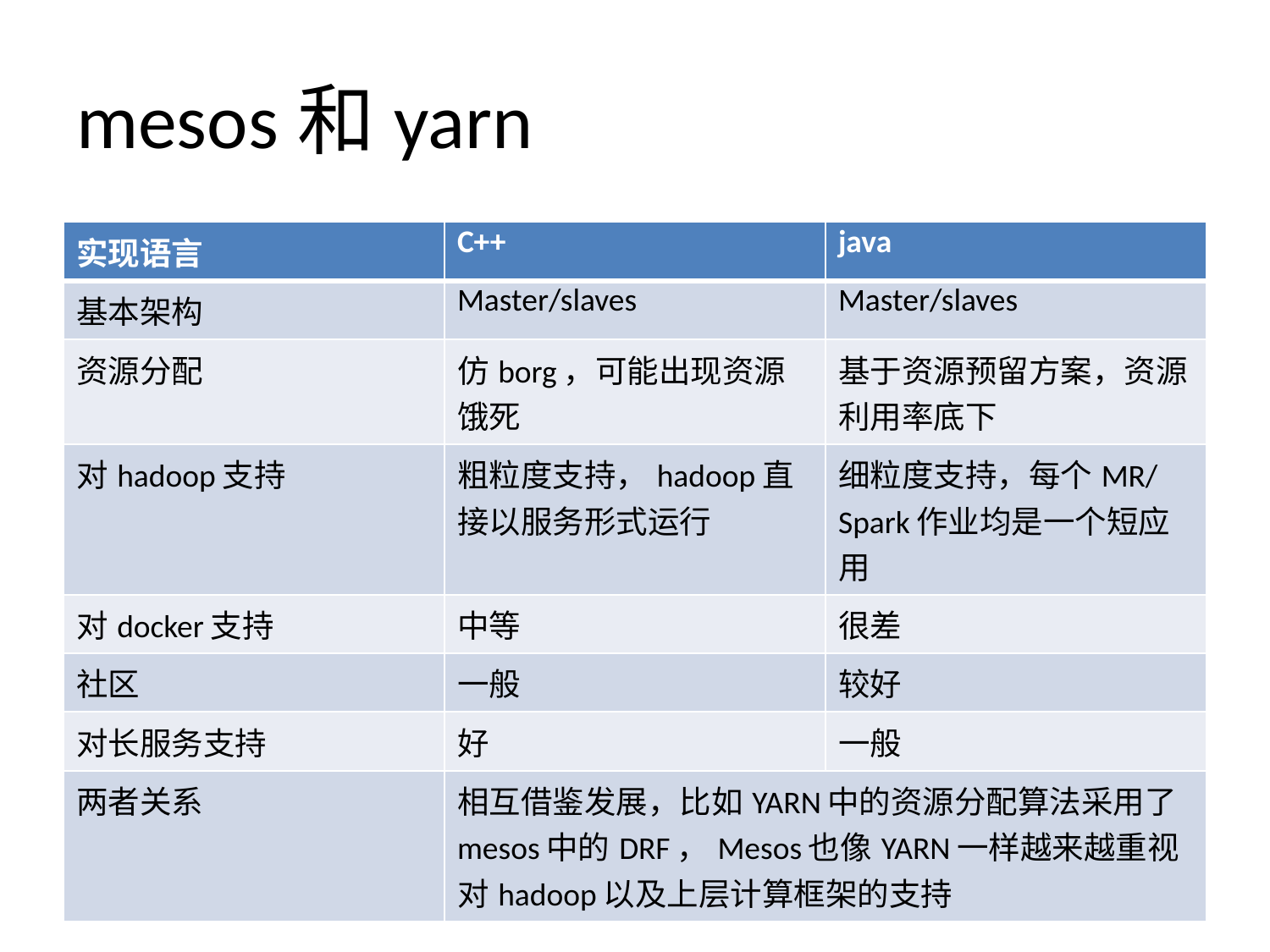

# mesos和yarn
| 实现语言 | C++ | java |
| --- | --- | --- |
| 基本架构 | Master/slaves | Master/slaves |
| 资源分配 | 仿borg，可能出现资源饿死 | 基于资源预留方案，资源利用率底下 |
| 对hadoop支持 | 粗粒度支持，hadoop直接以服务形式运行 | 细粒度支持，每个MR/Spark作业均是一个短应用 |
| 对docker支持 | 中等 | 很差 |
| 社区 | 一般 | 较好 |
| 对长服务支持 | 好 | 一般 |
| 两者关系 | 相互借鉴发展，比如YARN中的资源分配算法采用了mesos中的DRF，Mesos也像YARN一样越来越重视对hadoop以及上层计算框架的支持 |  |